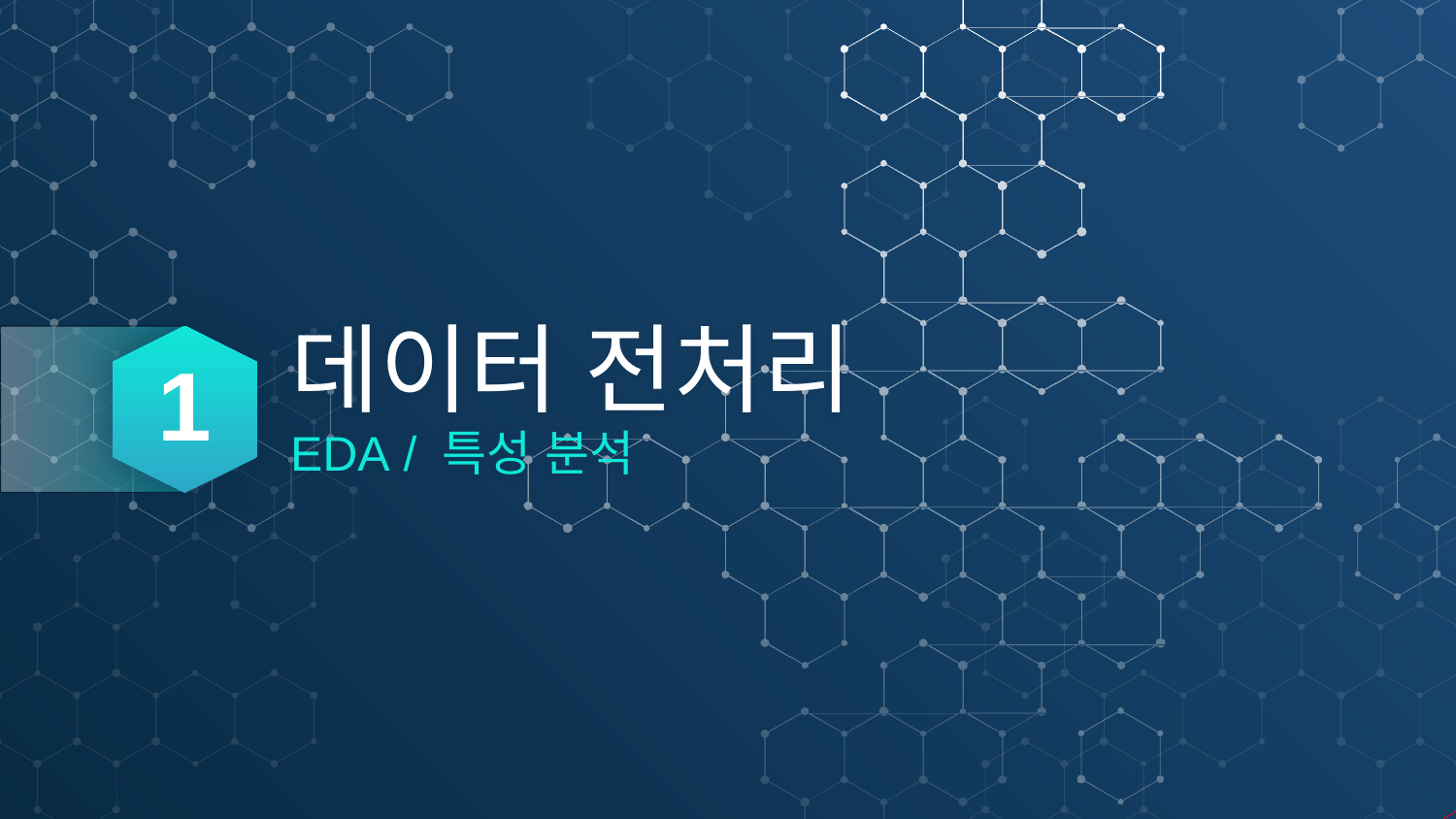

1
# 데이터 전처리
EDA / 특성 분석